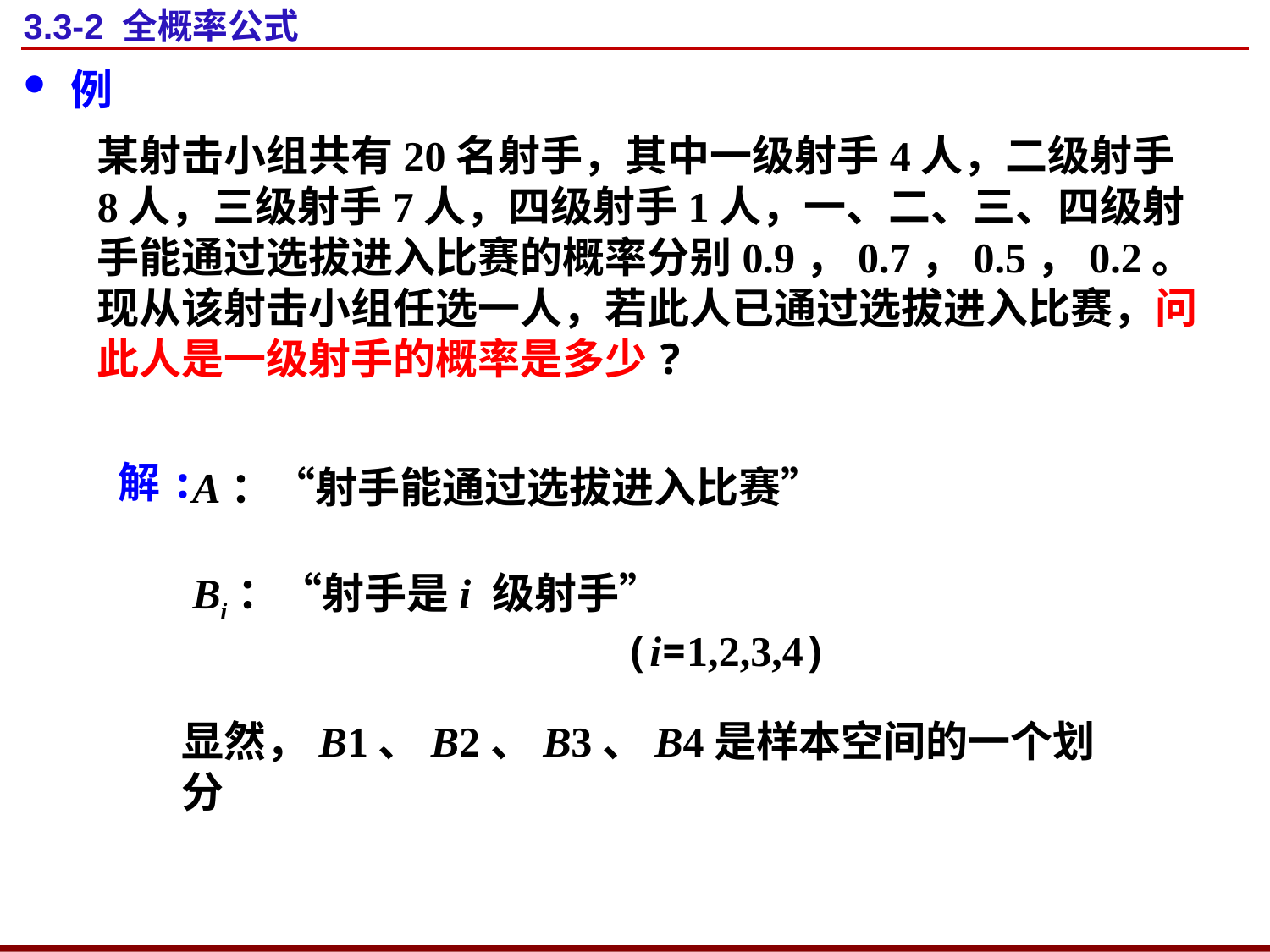

# 3.3-2 全概率公式
例
某射击小组共有20名射手，其中一级射手4人，二级射手8人，三级射手7人，四级射手1人，一、二、三、四级射手能通过选拔进入比赛的概率分别0.9，0.7，0.5，0.2。现从该射击小组任选一人，若此人已通过选拔进入比赛，问此人是一级射手的概率是多少?
解:
A：“射手能通过选拔进入比赛”
Bi：“射手是i 级射手”
                 (i=1,2,3,4)
显然，B1、B2、B3、B4是样本空间的一个划分